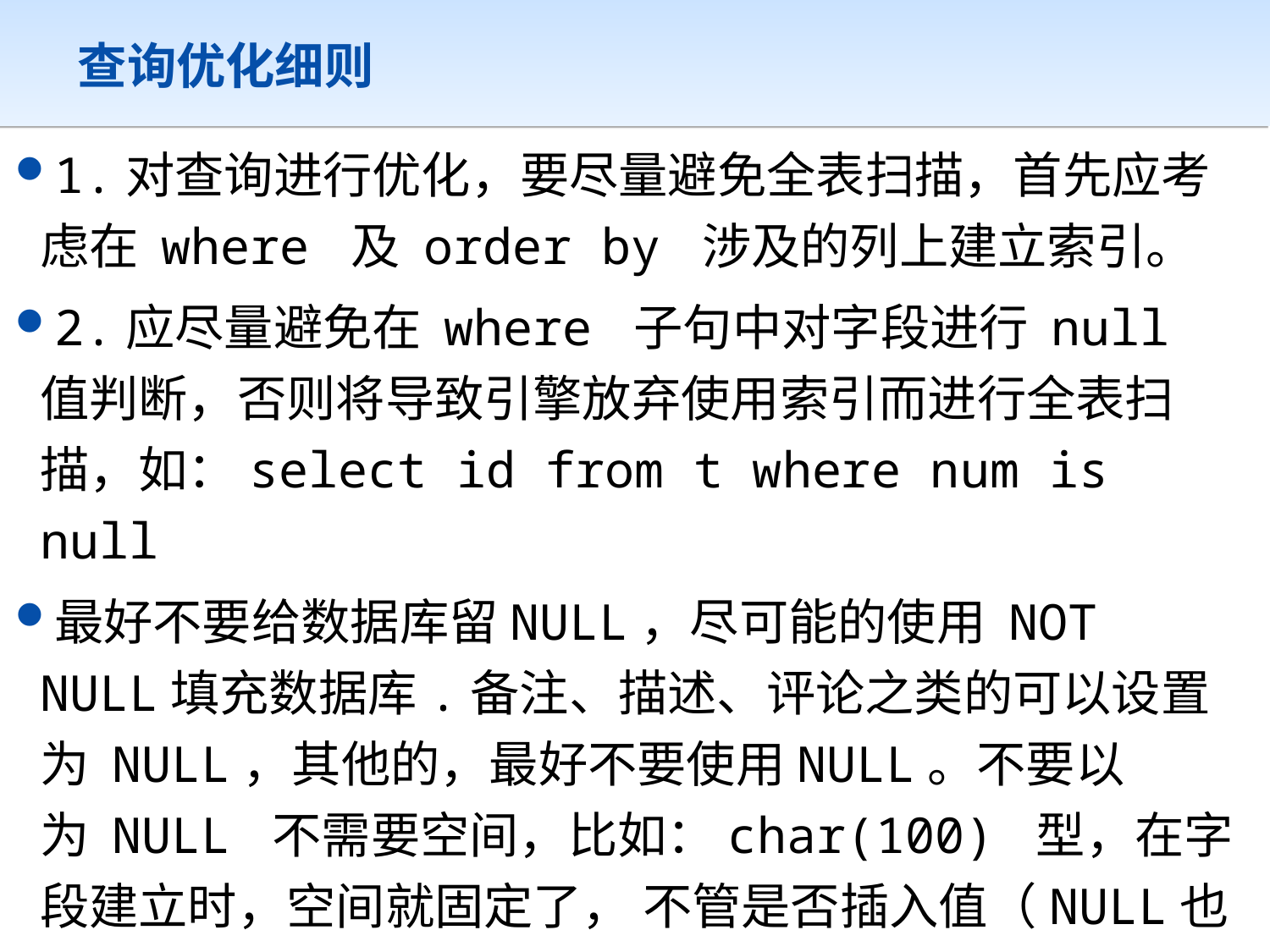

# 查询优化细则
1.对查询进行优化，要尽量避免全表扫描，首先应考虑在 where 及 order by 涉及的列上建立索引。
2.应尽量避免在 where 子句中对字段进行 null 值判断，否则将导致引擎放弃使用索引而进行全表扫描，如：select id from t where num is null
最好不要给数据库留NULL，尽可能的使用 NOT NULL填充数据库.备注、描述、评论之类的可以设置为 NULL，其他的，最好不要使用NULL。不要以为 NULL 不需要空间，比如：char(100) 型，在字段建立时，空间就固定了， 不管是否插入值（NULL也包含在内），都是占用 100个字符的空间的，如果是varchar这样的变长字段， null 不占用空间。